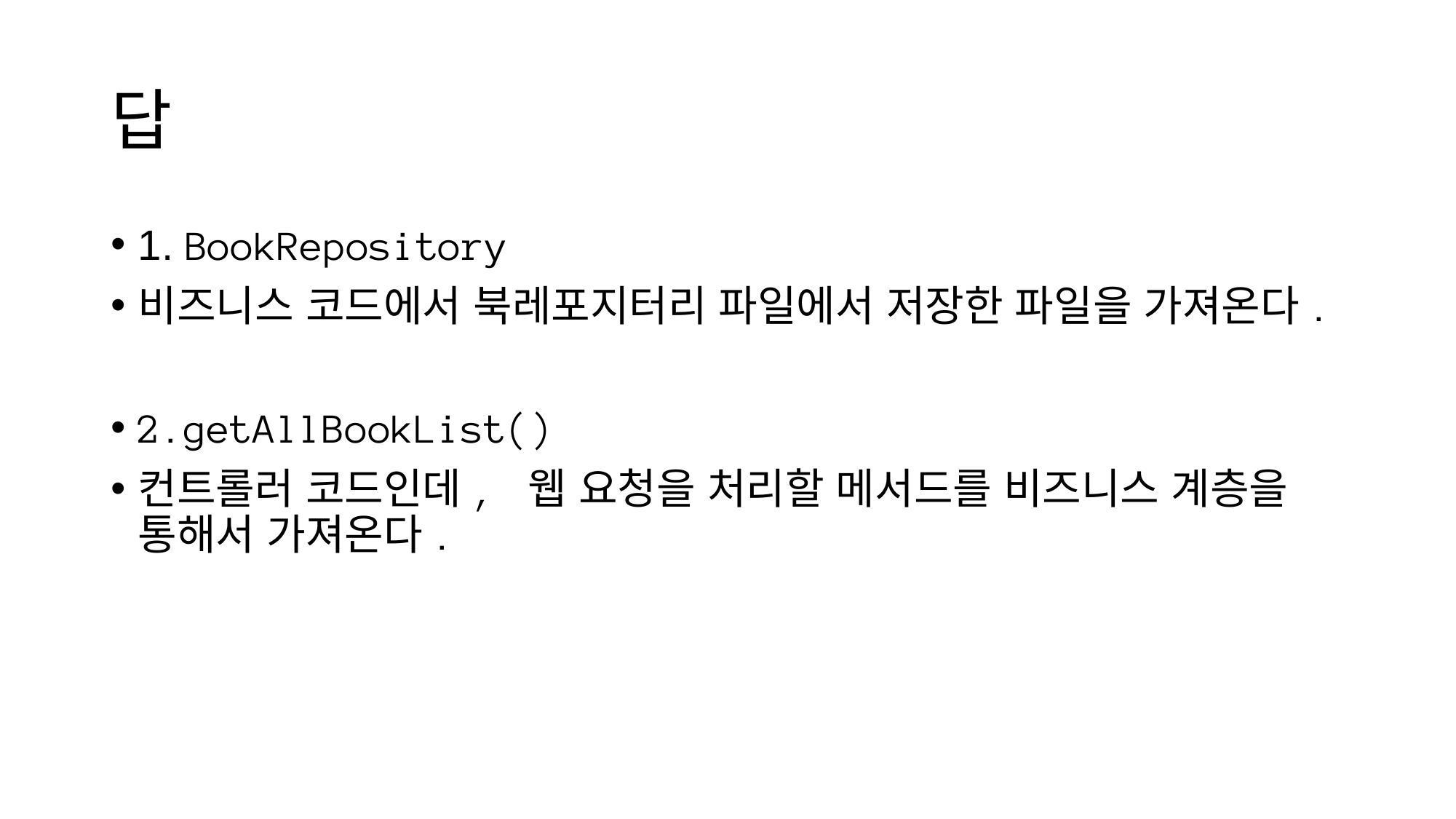

# 답
1. BookRepository
비즈니스 코드에서 북레포지터리 파일에서 저장한 파일을 가져온다.

2.getAllBookList()
컨트롤러 코드인데, 웹 요청을 처리할 메서드를 비즈니스 계층을 통해서 가져온다.